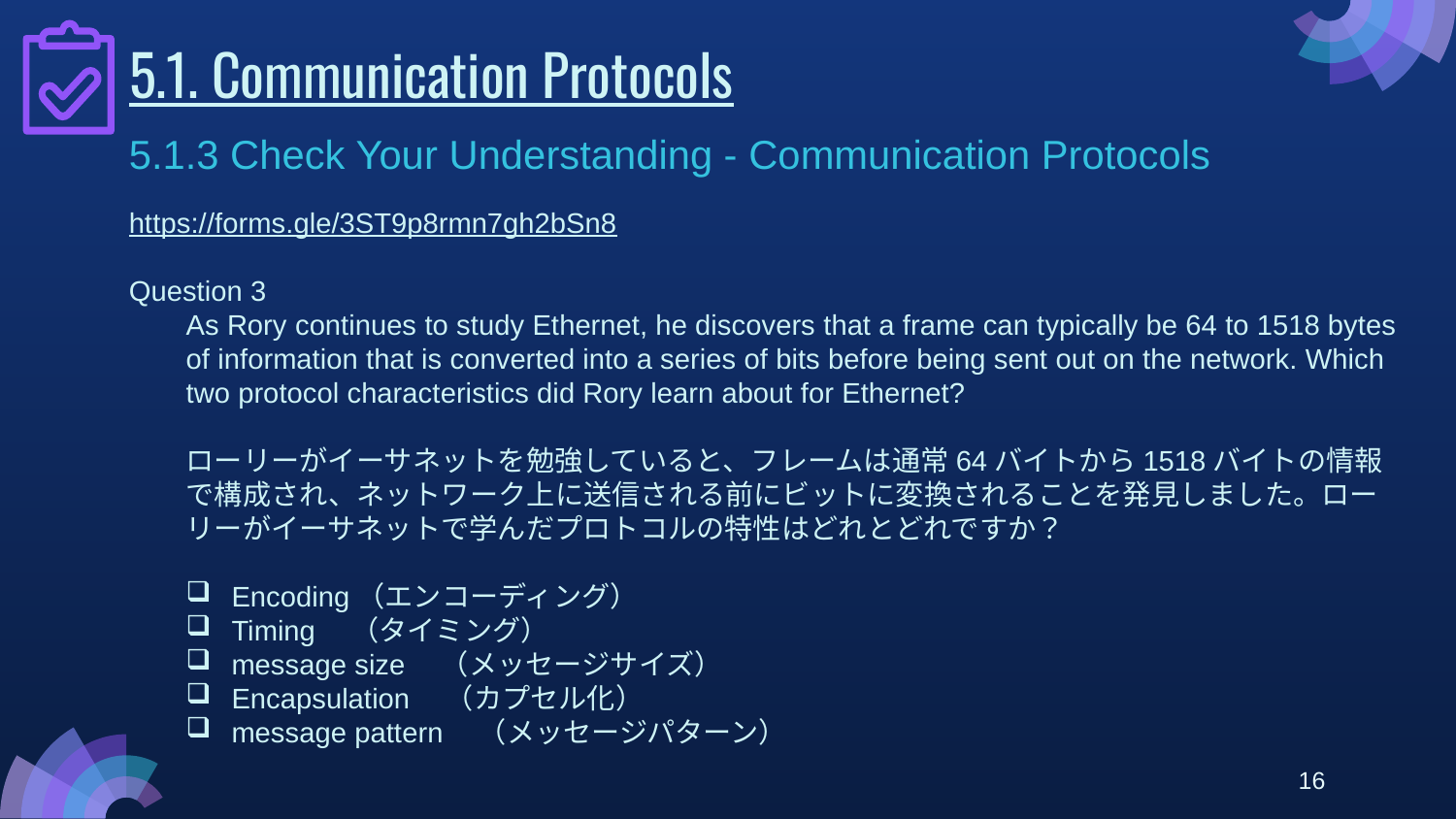

# 5.1. Communication Protocols
5.1.3 Check Your Understanding - Communication Protocols
https://forms.gle/3ST9p8rmn7gh2bSn8

Question 3
As Rory continues to study Ethernet, he discovers that a frame can typically be 64 to 1518 bytes of information that is converted into a series of bits before being sent out on the network. Which two protocol characteristics did Rory learn about for Ethernet?

ローリーがイーサネットを勉強していると、フレームは通常64バイトから1518バイトの情報で構成され、ネットワーク上に送信される前にビットに変換されることを発見しました。ローリーがイーサネットで学んだプロトコルの特性はどれとどれですか？

Encoding（エンコーディング）
Timing　（タイミング）
message size　（メッセージサイズ）
Encapsulation　（カプセル化）
message pattern　（メッセージパターン）
16